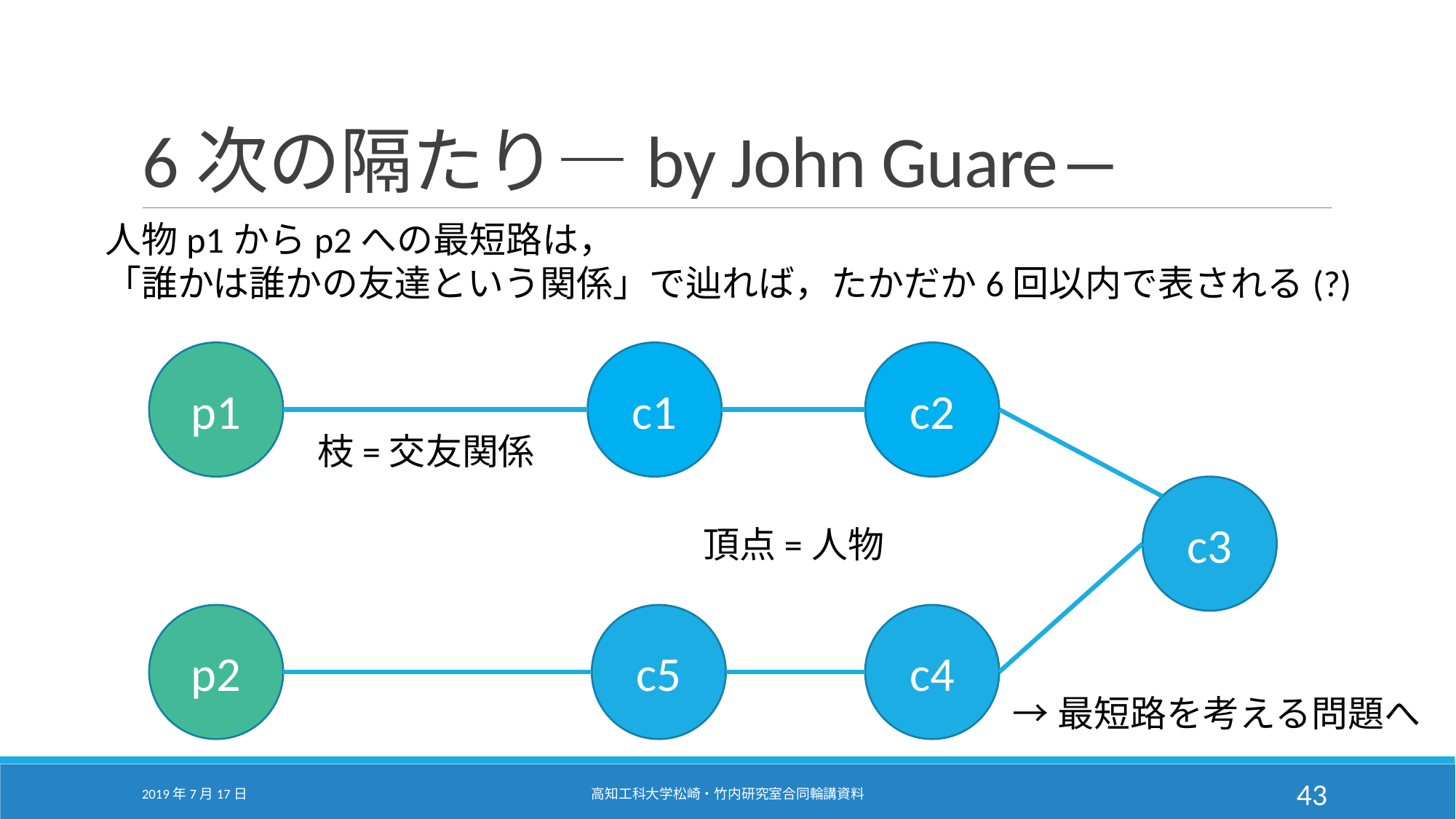

# 6次の隔たり―by John Guare―
人物p1からp2への最短路は，
「誰かは誰かの友達という関係」で辿れば，たかだか6回以内で表される(?)
p1
c1
c2
枝=交友関係
c3
頂点=人物
p2
c5
c4
→最短路を考える問題へ
2019年7月17日
高知工科大学松崎・竹内研究室合同輪講資料
43